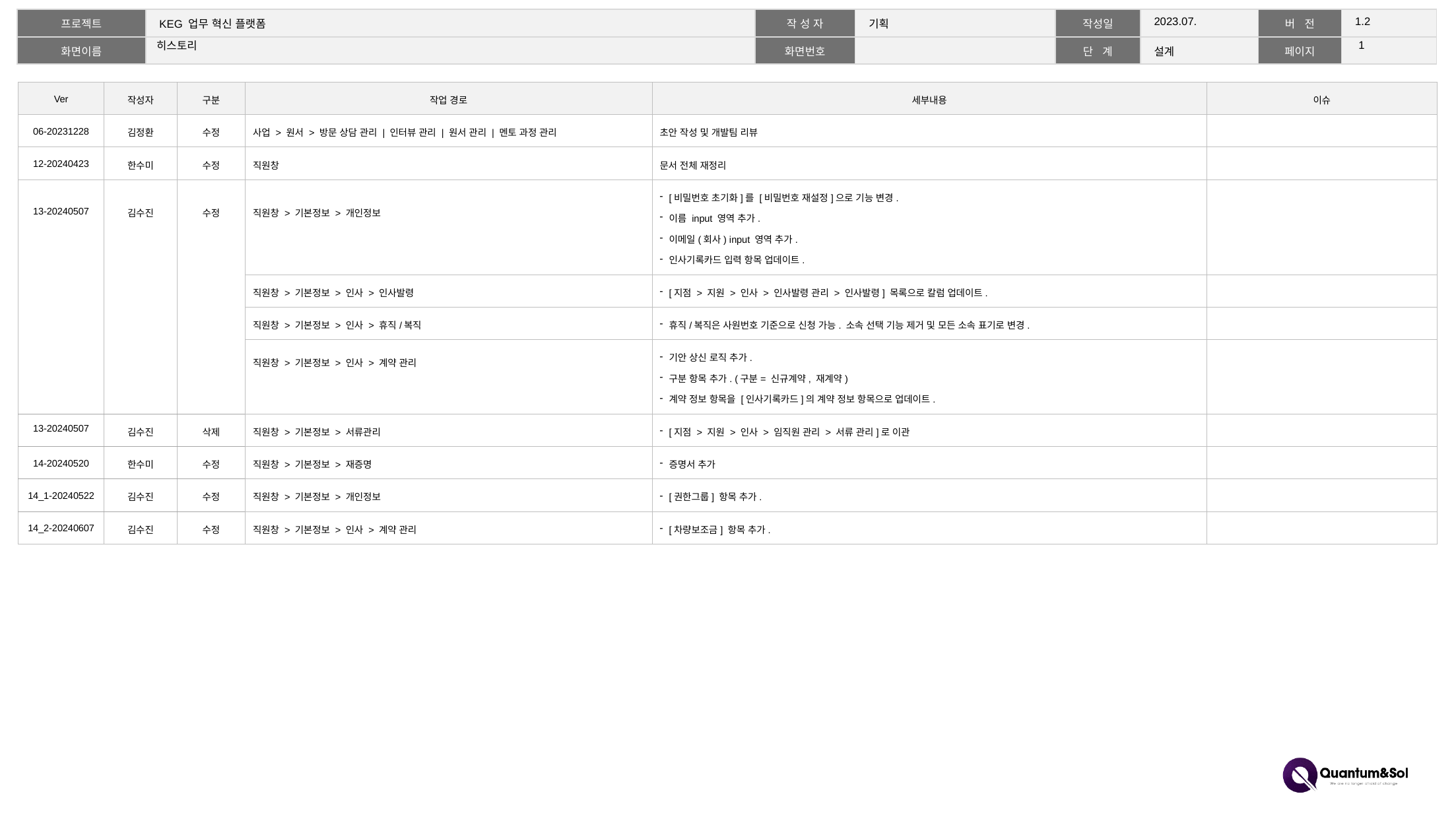

1

# 히스토리
| Ver | 작성자 | 구분 | 작업 경로 | 세부내용 | 이슈 |
| --- | --- | --- | --- | --- | --- |
| 06-20231228 | 김정환 | 수정 | 사업 > 원서 > 방문 상담 관리 | 인터뷰 관리 | 원서 관리 | 멘토 과정 관리 | 초안 작성 및 개발팀 리뷰 |  |
| 12-20240423 | 한수미 | 수정 | 직원창 | 문서 전체 재정리 |  |
| 13-20240507 | 김수진 | 수정 | 직원창 > 기본정보 > 개인정보 | [비밀번호 초기화]를 [비밀번호 재설정]으로 기능 변경. 이름 input 영역 추가. 이메일(회사) input 영역 추가. 인사기록카드 입력 항목 업데이트. |  |
|  |  |  | 직원창 > 기본정보 > 인사 > 인사발령 | [지점 > 지원 > 인사 > 인사발령 관리 > 인사발령] 목록으로 칼럼 업데이트. |  |
|  |  |  | 직원창 > 기본정보 > 인사 > 휴직/복직 | 휴직/복직은 사원번호 기준으로 신청 가능. 소속 선택 기능 제거 및 모든 소속 표기로 변경. |  |
|  |  |  | 직원창 > 기본정보 > 인사 > 계약 관리 | 기안 상신 로직 추가. 구분 항목 추가. (구분= 신규계약, 재계약) 계약 정보 항목을 [인사기록카드]의 계약 정보 항목으로 업데이트. |  |
| 13-20240507 | 김수진 | 삭제 | 직원창 > 기본정보 > 서류관리 | [지점 > 지원 > 인사 > 임직원 관리 > 서류 관리]로 이관 |  |
| 14-20240520 | 한수미 | 수정 | 직원창 > 기본정보 > 재증명 | 증명서 추가 |  |
| 14\_1-20240522 | 김수진 | 수정 | 직원창 > 기본정보 > 개인정보 | [권한그룹] 항목 추가. |  |
| 14\_2-20240607 | 김수진 | 수정 | 직원창 > 기본정보 > 인사 > 계약 관리 | [차량보조금] 항목 추가. |  |